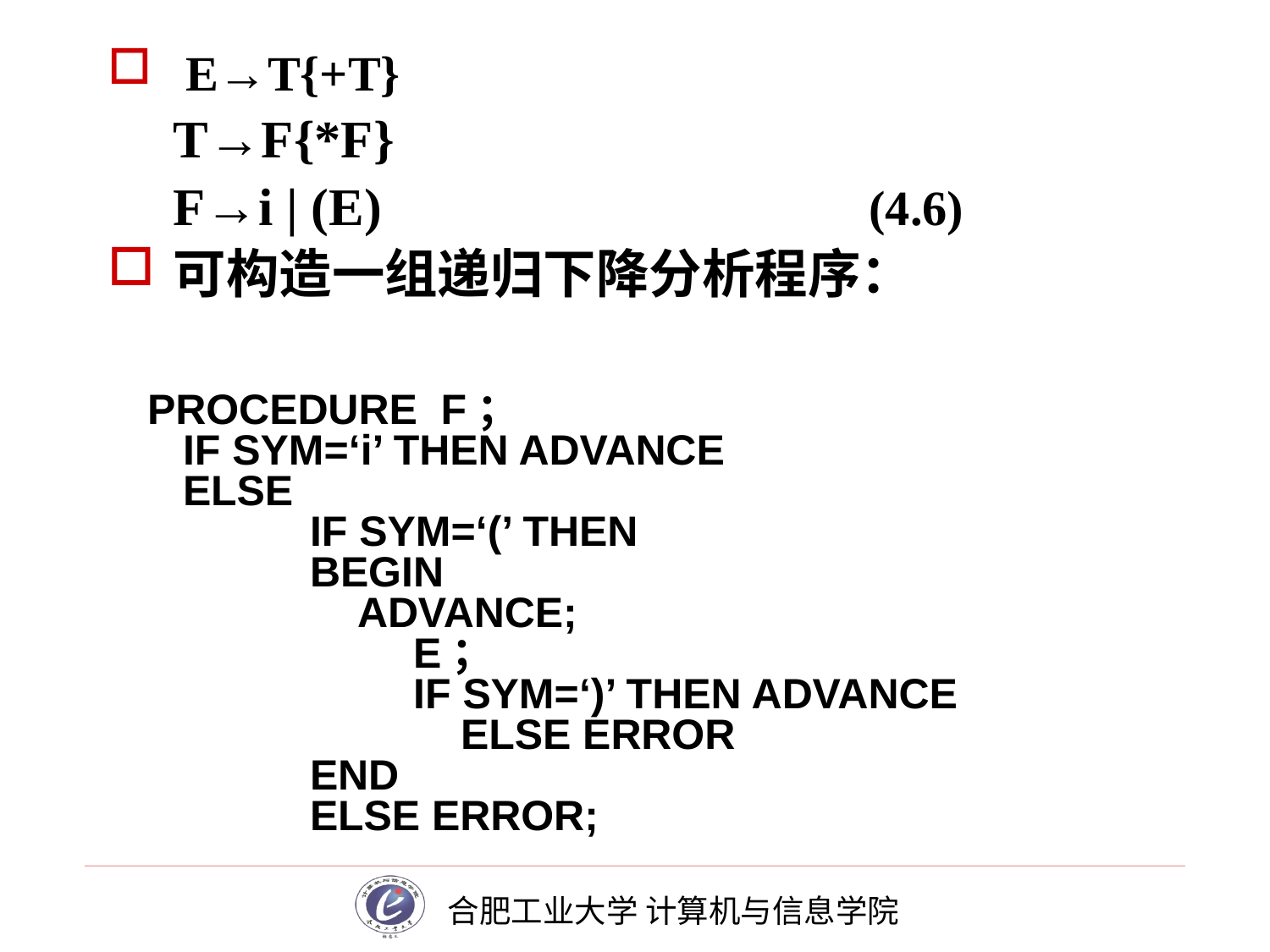

# E→T{+T}
T→F{*F}
F→i | (E)		                 	(4.6)
可构造一组递归下降分析程序：

PROCEDURE  F；
   IF SYM=‘i’ THEN ADVANCE
   ELSE
	   IF SYM=‘(’ THEN
	   BEGIN
	       ADVANCE;
		 E；
		 IF SYM=‘)’ THEN ADVANCE
		     ELSE ERROR
	   END
	   ELSE ERROR;